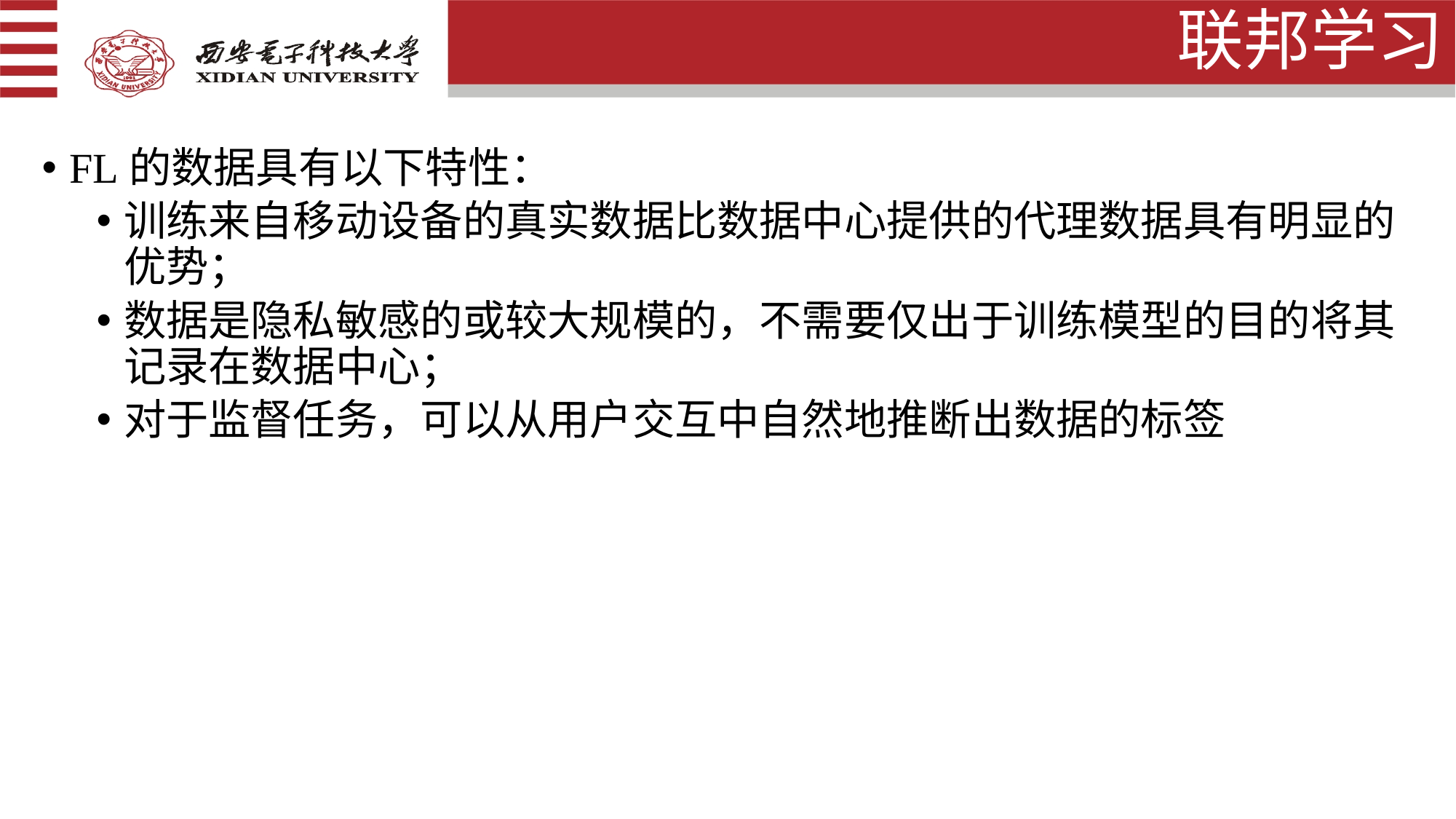

# 联邦学习
FL的数据具有以下特性：
训练来自移动设备的真实数据比数据中心提供的代理数据具有明显的优势；
数据是隐私敏感的或较大规模的，不需要仅出于训练模型的目的将其记录在数据中心；
对于监督任务，可以从用户交互中自然地推断出数据的标签